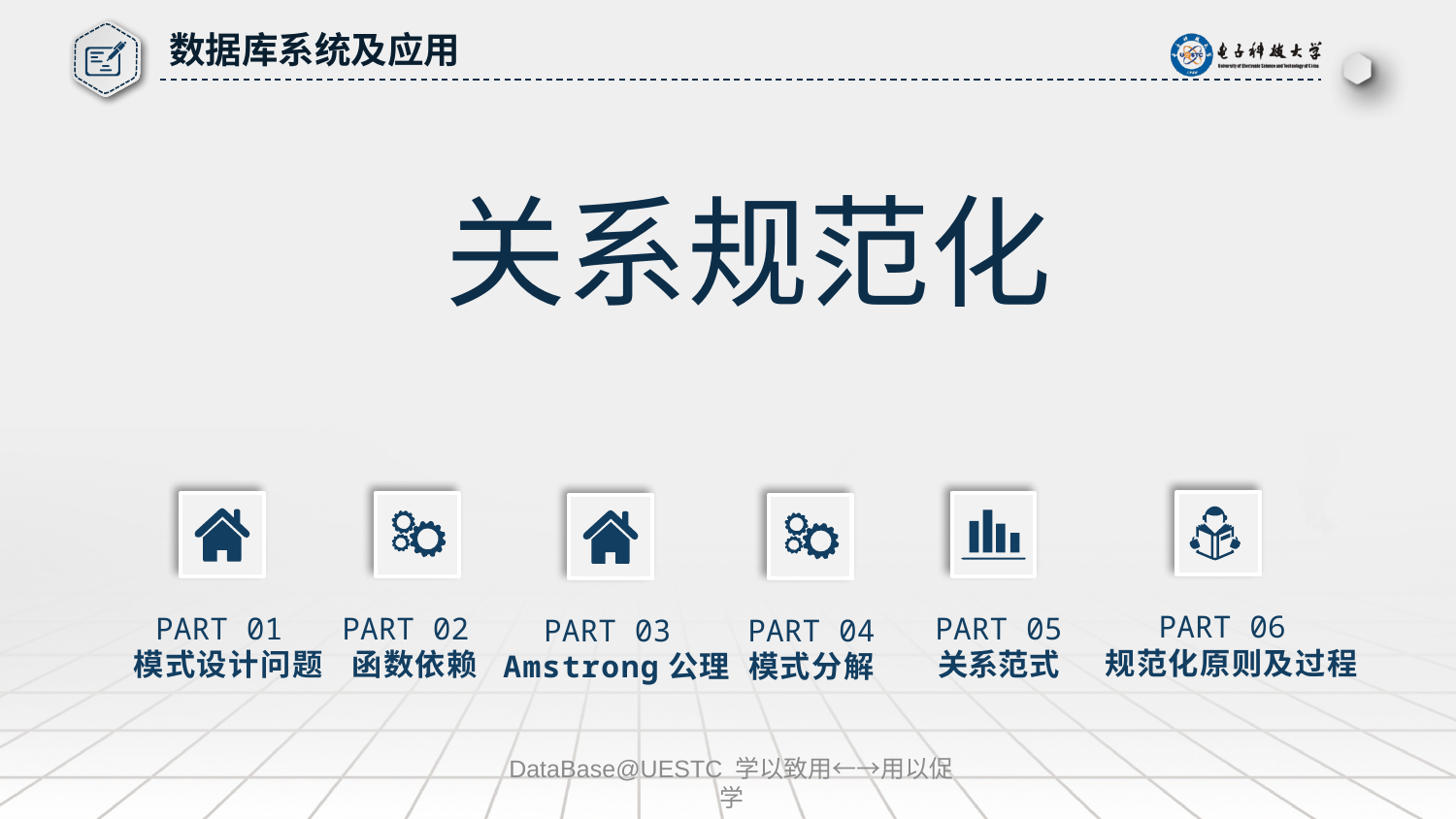

数据库系统及应用
关系规范化

PART 06
规范化原则及过程
PART 01
模式设计问题
PART 02
函数依赖
PART 05
关系范式
PART 03
Amstrong公理
PART 04
模式分解
DataBase@UESTC 学以致用←→用以促学
1